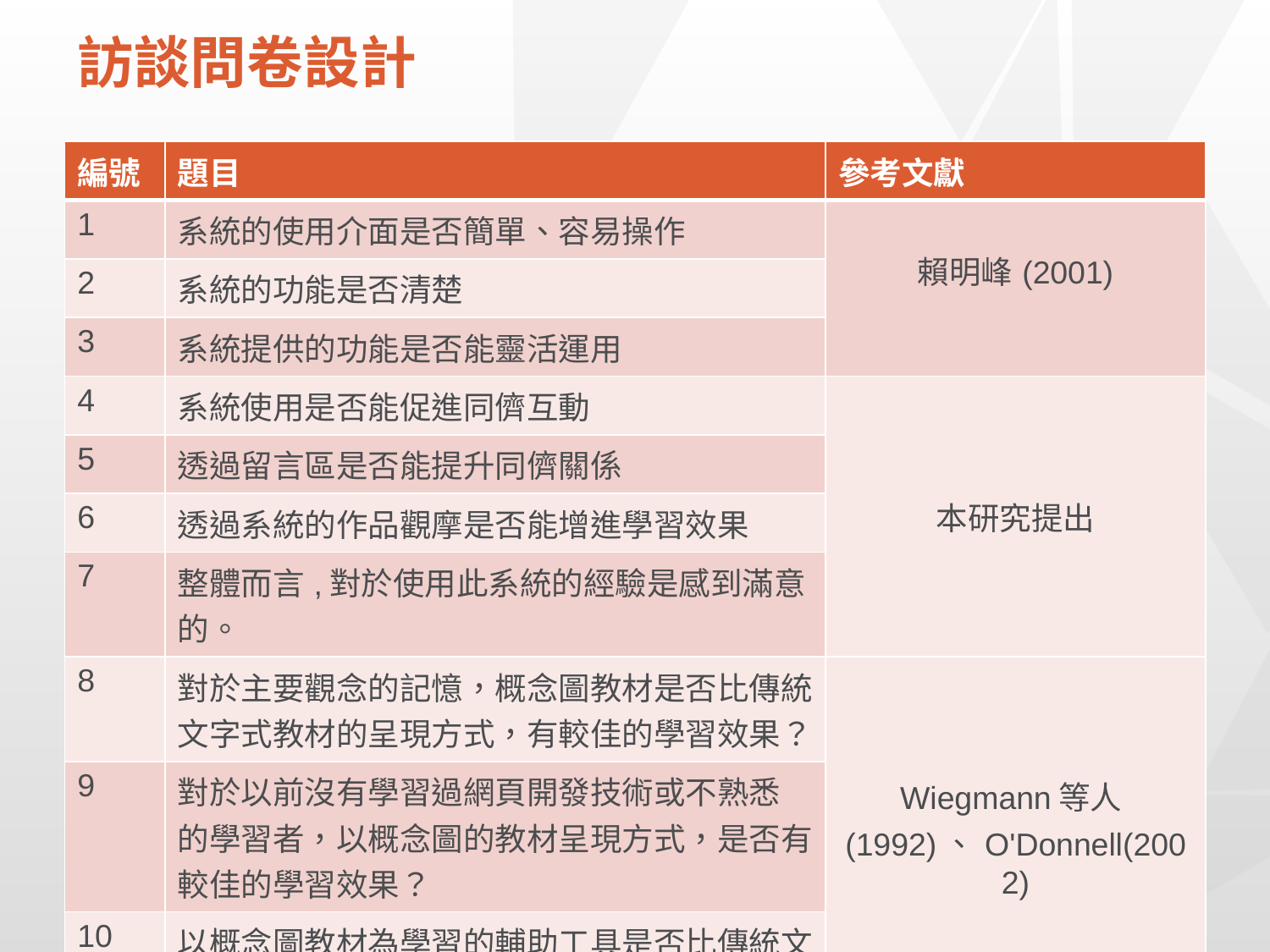

# 訪談問卷設計
| 編號 | 題目 | 參考文獻 |
| --- | --- | --- |
| 1 | 系統的使用介面是否簡單、容易操作 | 賴明峰(2001) |
| 2 | 系統的功能是否清楚 |  |
| 3 | 系統提供的功能是否能靈活運用 |  |
| 4 | 系統使用是否能促進同儕互動 | 本研究提出 |
| 5 | 透過留言區是否能提升同儕關係 |  |
| 6 | 透過系統的作品觀摩是否能增進學習效果 |  |
| 7 | 整體而言,對於使用此系統的經驗是感到滿意的。 |  |
| 8 | 對於主要觀念的記憶，概念圖教材是否比傳統 文字式教材的呈現方式，有較佳的學習效果？ | Wiegmann等人(1992)、O'Donnell(2002) |
| 9 | 對於以前沒有學習過網頁開發技術或不熟悉 的學習者，以概念圖的教材呈現方式，是否有 較佳的學習效果？ |  |
| 10 | 以概念圖教材為學習的輔助工具是否比傳統文字式教材的學習效果更好？ |  |
30